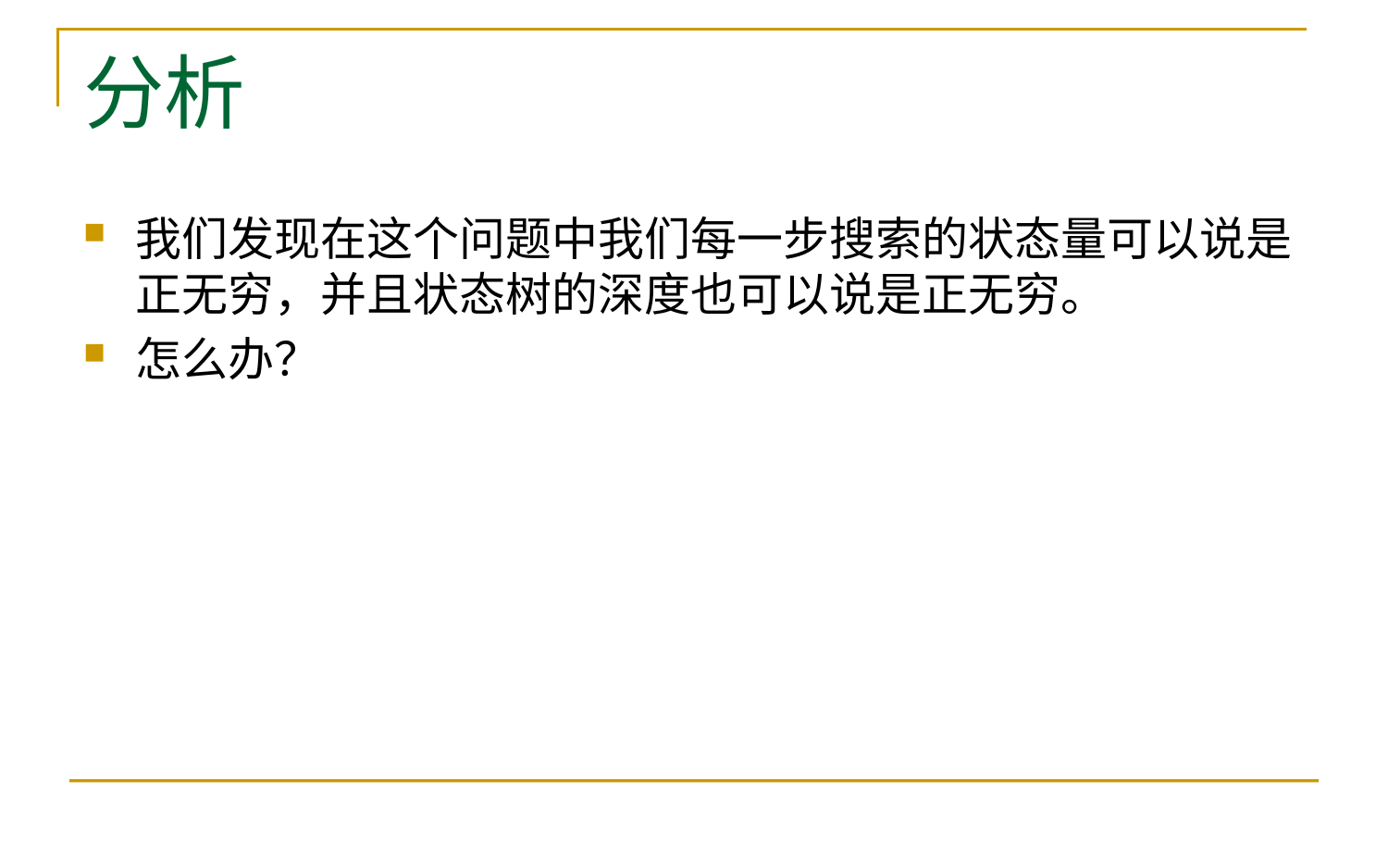

# 分析
我们发现在这个问题中我们每一步搜索的状态量可以说是正无穷，并且状态树的深度也可以说是正无穷。
怎么办？